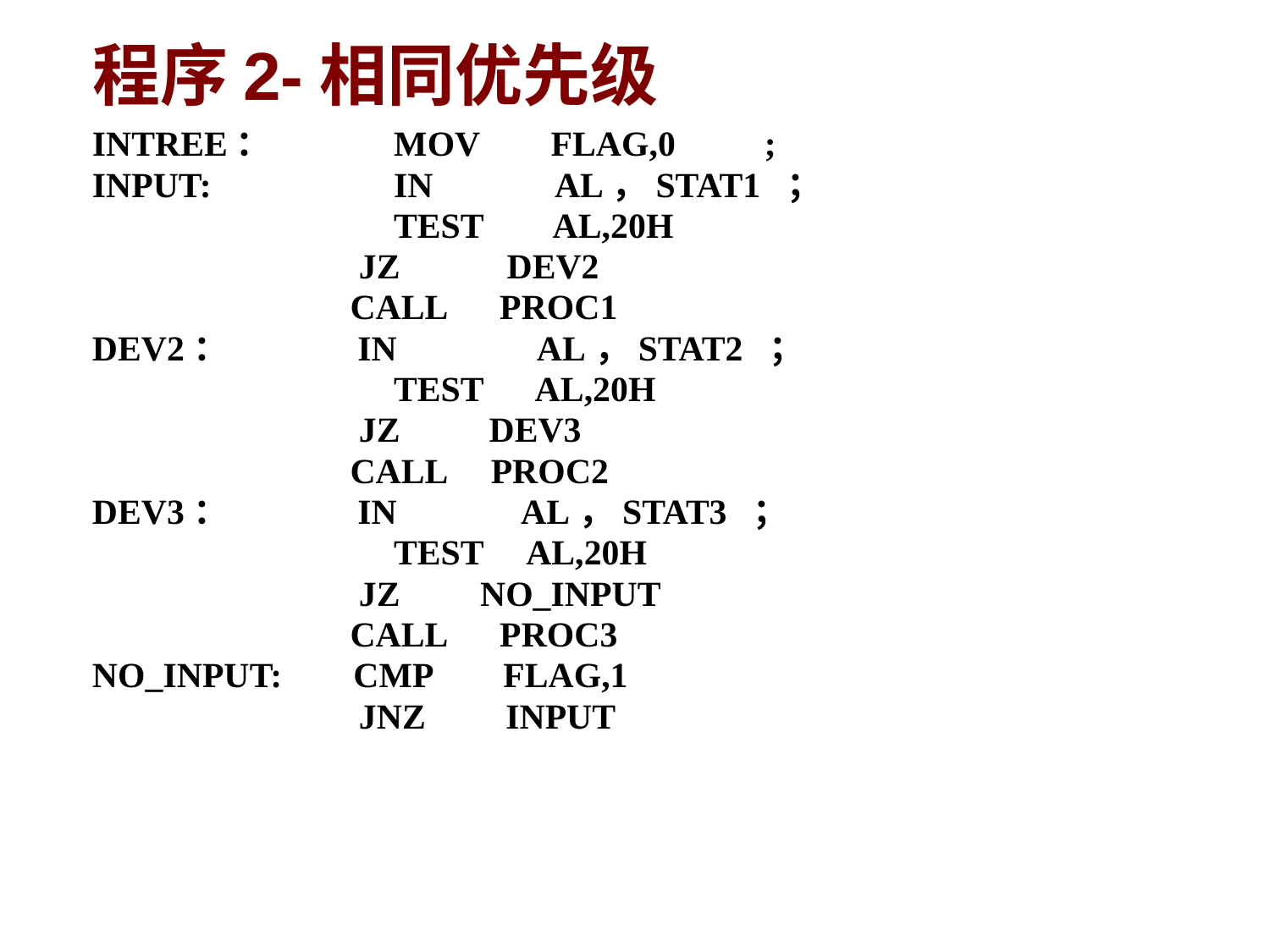

# 程序2-相同优先级
INTREE：	MOV        FLAG,0          ;
INPUT:		IN      	    AL，STAT1  ；
			TEST        AL,20H
                              JZ            DEV2
                             CALL      PROC1
DEV2：               IN      	  AL，STAT2  ；
			TEST      AL,20H
                              JZ          DEV3
                             CALL     PROC2
DEV3：               IN      	AL，STAT3  ；
			TEST     AL,20H
                              JZ         NO_INPUT
                             CALL      PROC3
NO_INPUT:        CMP        FLAG,1
                              JNZ         INPUT